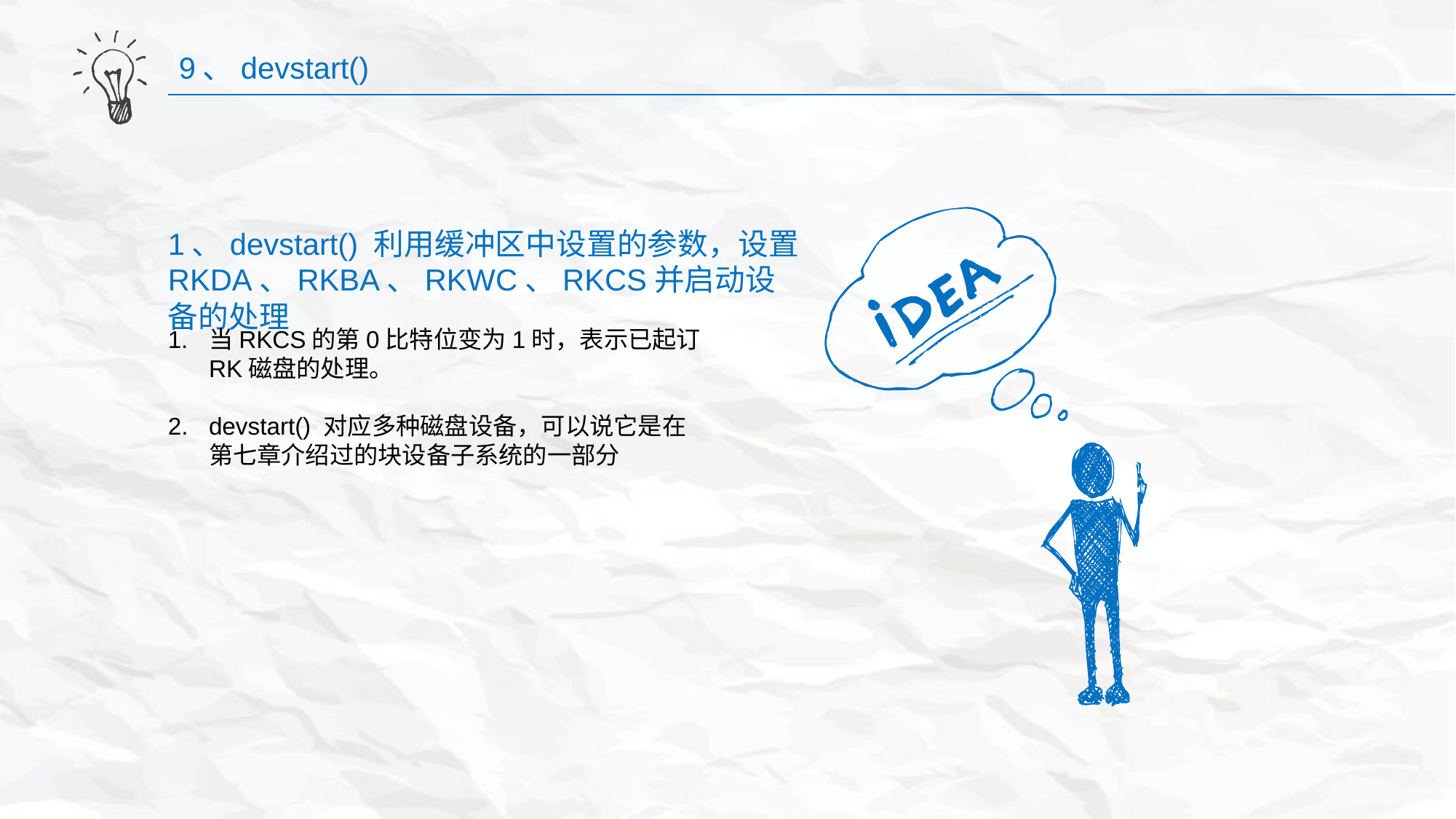

9、devstart()

1、devstart() 利用缓冲区中设置的参数，设置RKDA、RKBA、RKWC、RKCS并启动设备的处理
当RKCS的第0比特位变为1时，表示已起订RK磁盘的处理。

devstart() 对应多种磁盘设备，可以说它是在第七章介绍过的块设备子系统的一部分